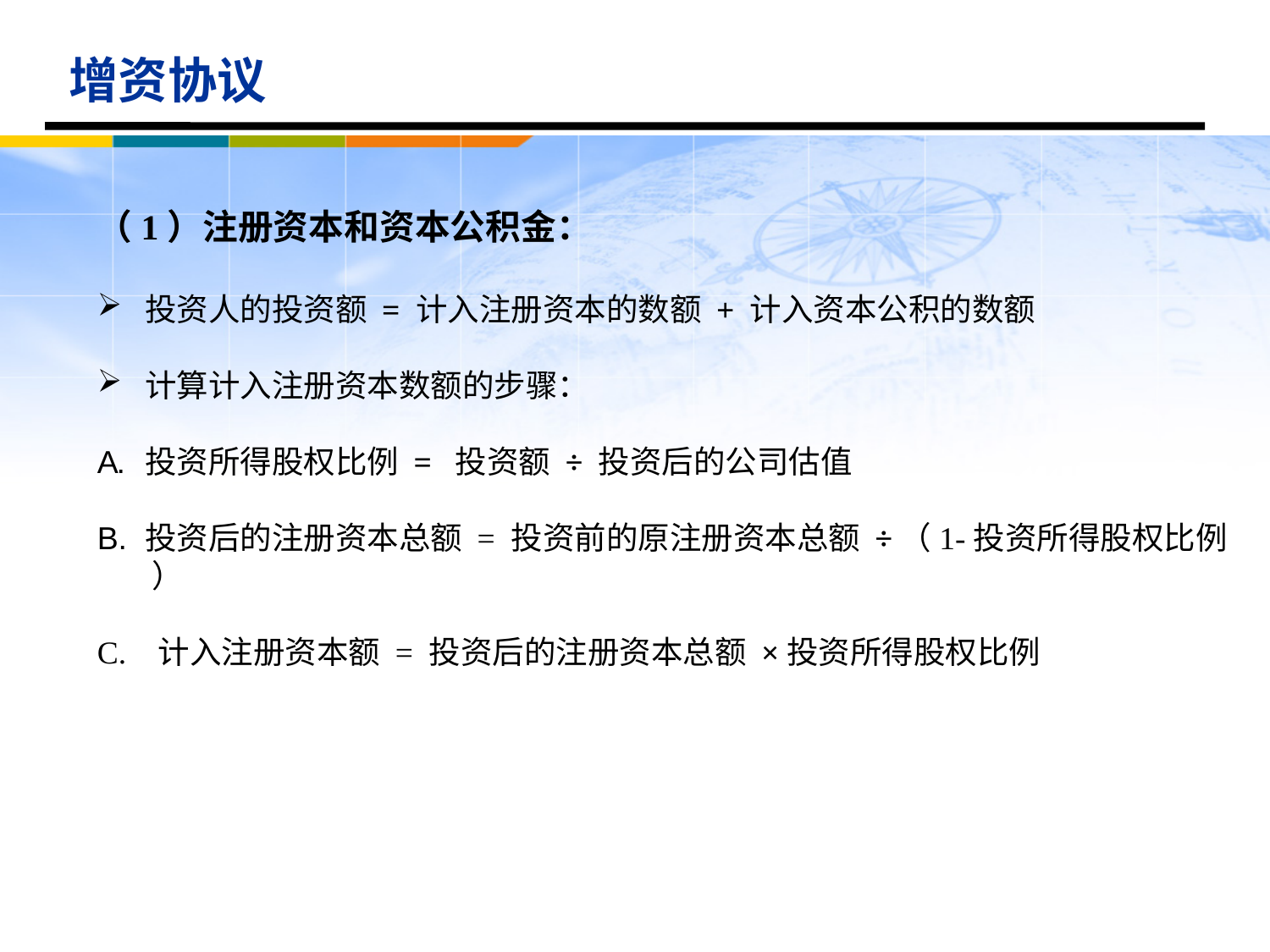

增资协议

（1）注册资本和资本公积金：

投资人的投资额 = 计入注册资本的数额 + 计入资本公积的数额

计算计入注册资本数额的步骤：

投资所得股权比例 =  投资额 ÷ 投资后的公司估值

投资后的注册资本总额 = 投资前的原注册资本总额 ÷（1-投资所得股权比例 ）

C.   计入注册资本额 = 投资后的注册资本总额 ×投资所得股权比例